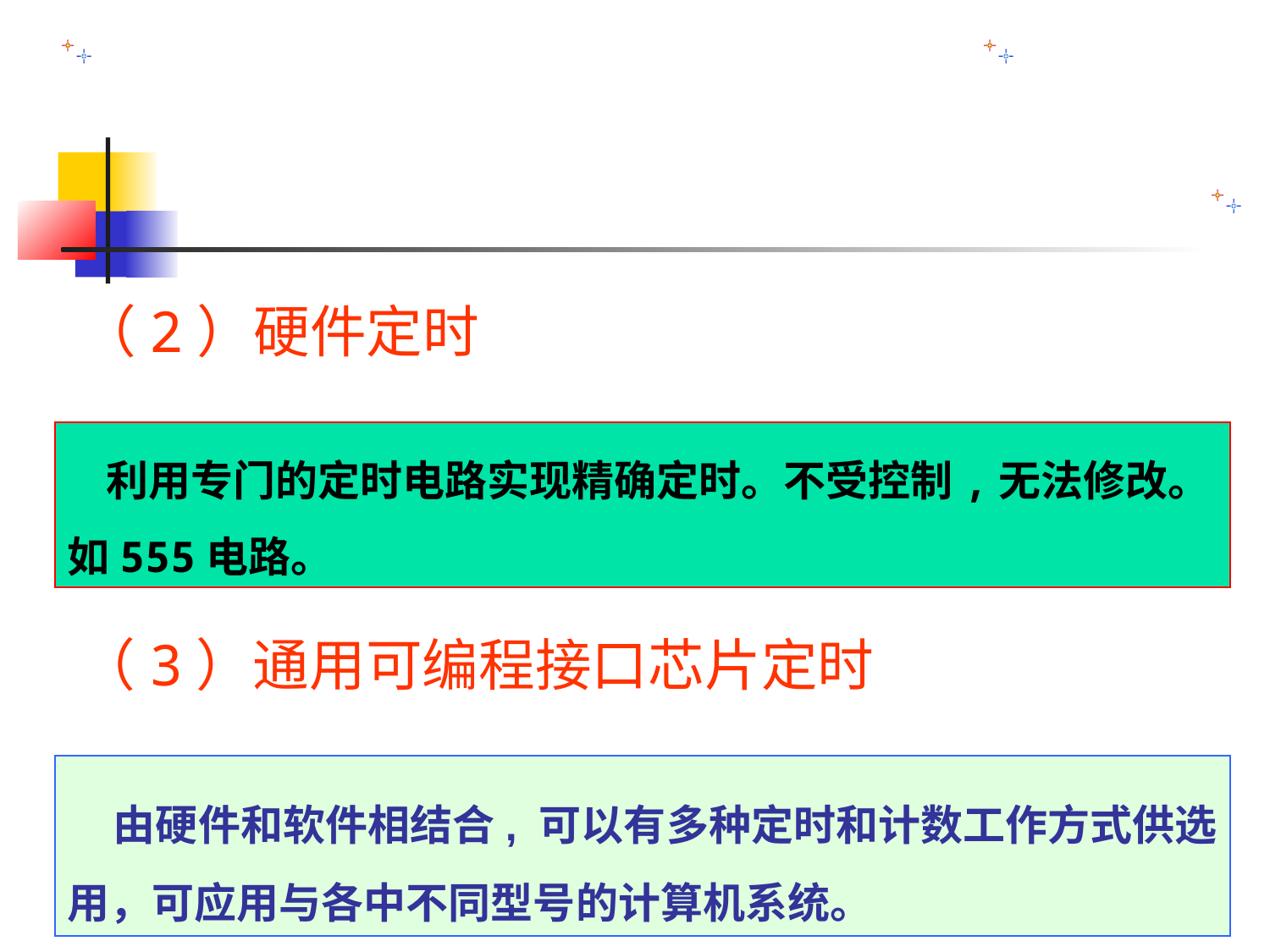

（2）硬件定时
   利用专门的定时电路实现精确定时。不受控制,无法修改。如555电路。
（3）通用可编程接口芯片定时
   由硬件和软件相结合, 可以有多种定时和计数工作方式供选用，可应用与各中不同型号的计算机系统。